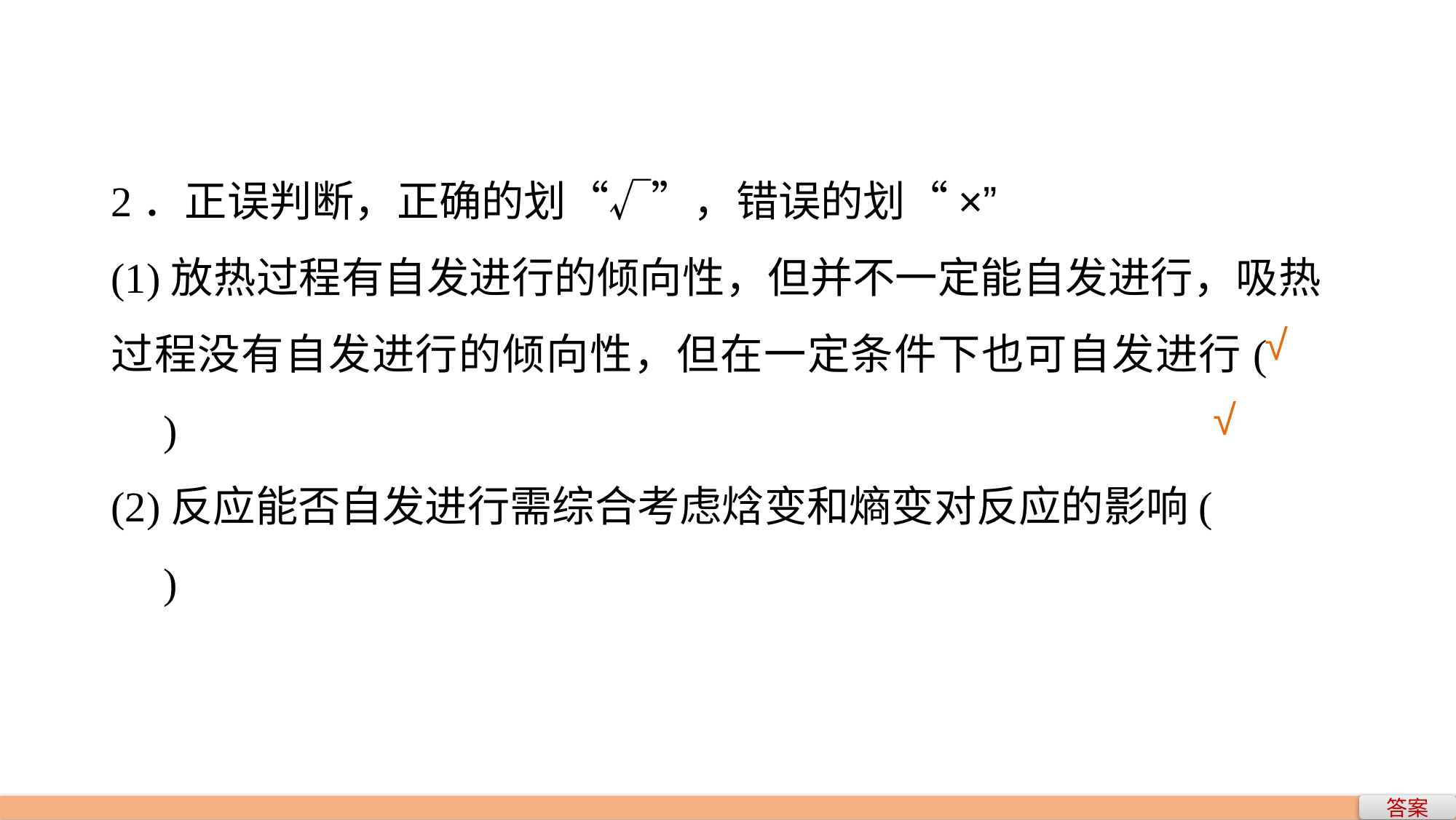

2．正误判断，正确的划“√”，错误的划“×”
(1)放热过程有自发进行的倾向性，但并不一定能自发进行，吸热过程没有自发进行的倾向性，但在一定条件下也可自发进行(　　)
(2)反应能否自发进行需综合考虑焓变和熵变对反应的影响(　　)
√
√
答案